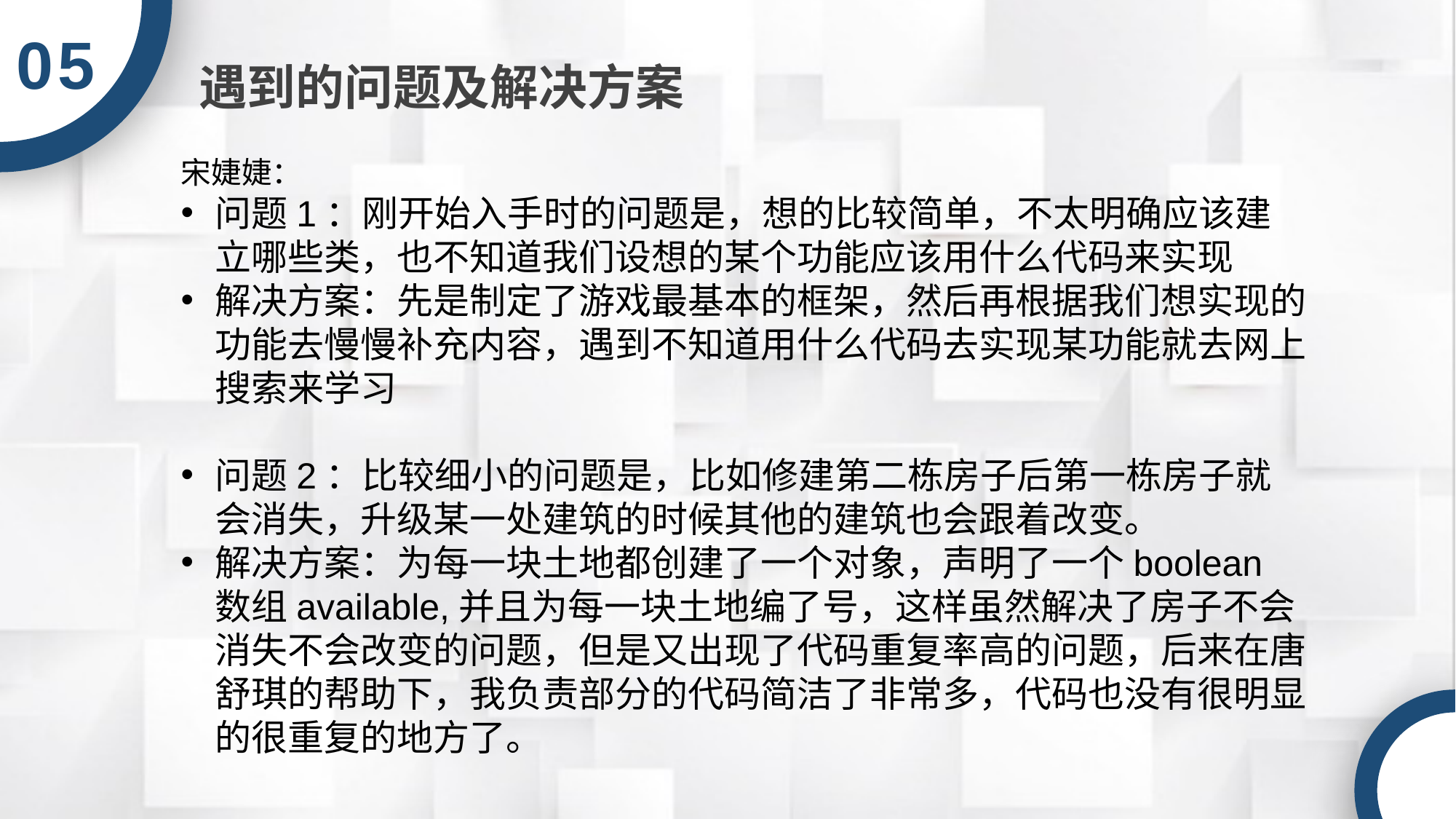

05
遇到的问题及解决方案

宋婕婕：
问题1：刚开始入手时的问题是，想的比较简单，不太明确应该建立哪些类，也不知道我们设想的某个功能应该用什么代码来实现
解决方案：先是制定了游戏最基本的框架，然后再根据我们想实现的功能去慢慢补充内容，遇到不知道用什么代码去实现某功能就去网上搜索来学习

问题2：比较细小的问题是，比如修建第二栋房子后第一栋房子就会消失，升级某一处建筑的时候其他的建筑也会跟着改变。
解决方案：为每一块土地都创建了一个对象，声明了一个boolean数组available,并且为每一块土地编了号，这样虽然解决了房子不会消失不会改变的问题，但是又出现了代码重复率高的问题，后来在唐舒琪的帮助下，我负责部分的代码简洁了非常多，代码也没有很明显的很重复的地方了。